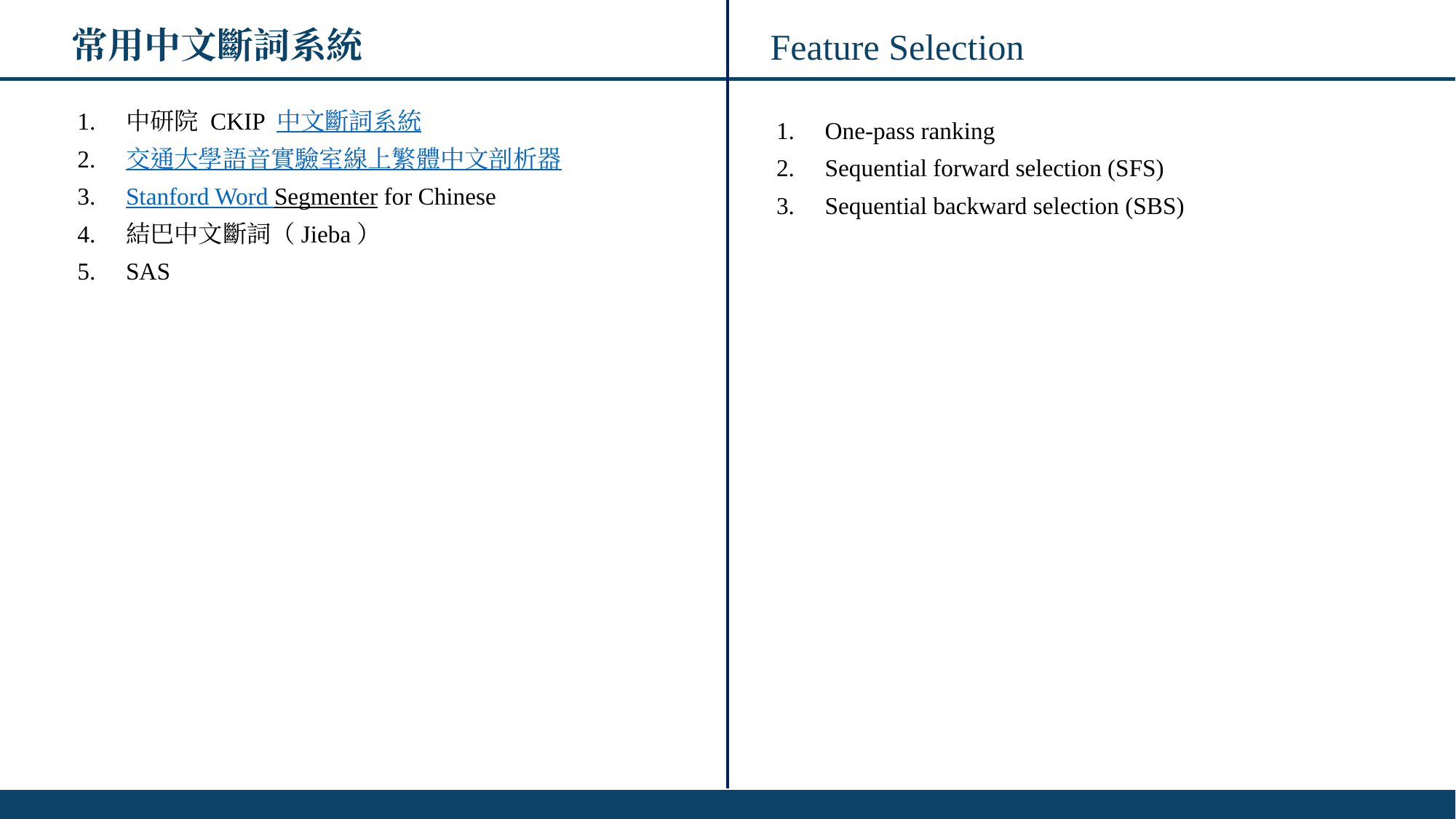

# 常用中文斷詞系統
Feature Selection

One-pass ranking
Sequential forward selection (SFS)
Sequential backward selection (SBS)
中研院 CKIP 中文斷詞系統
交通大學語音實驗室線上繁體中文剖析器
Stanford Word Segmenter for Chinese
結巴中文斷詞（Jieba）
SAS